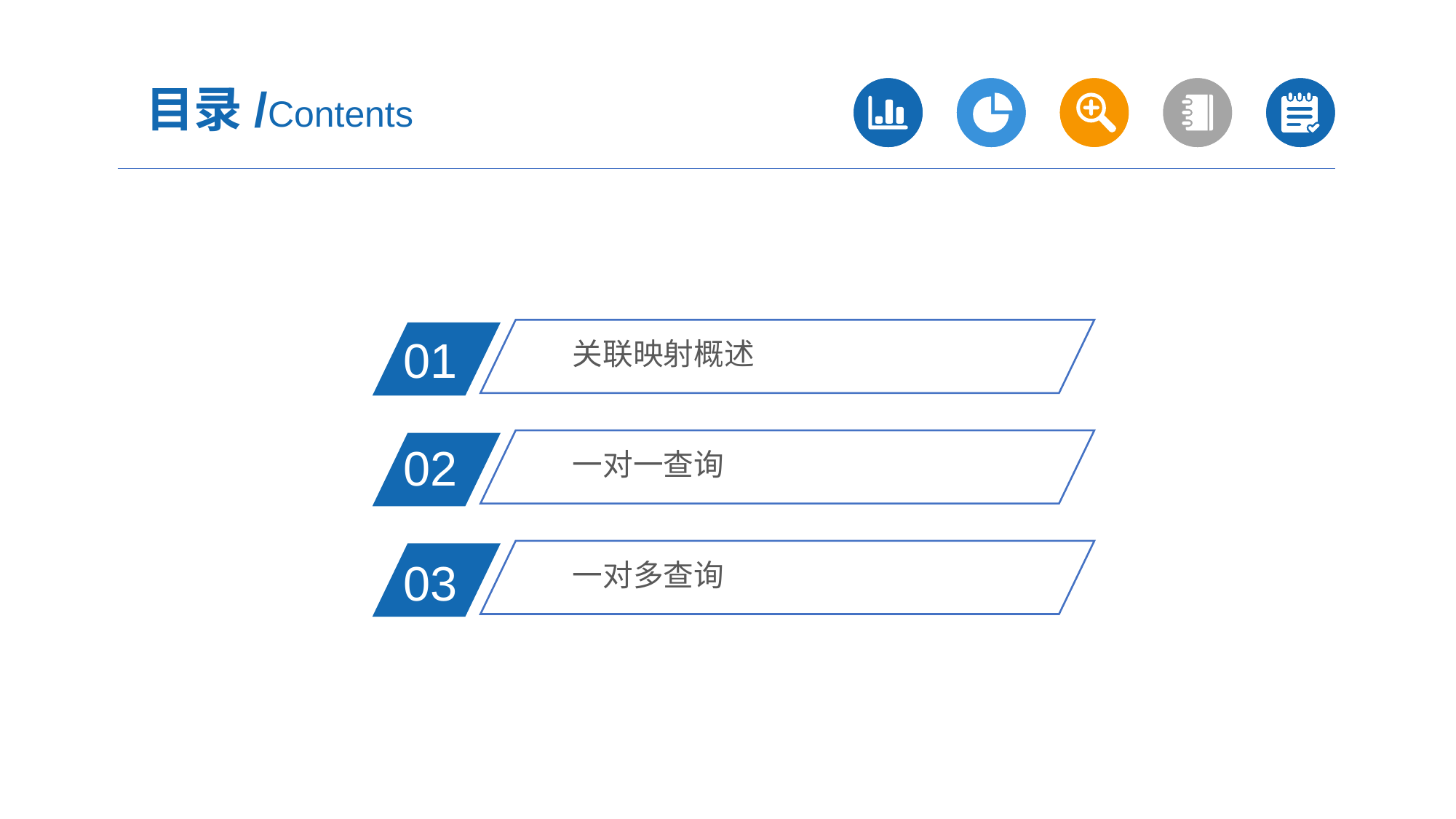

目录/Contents

关联映射概述

01

一对一查询
02

一对多查询

03